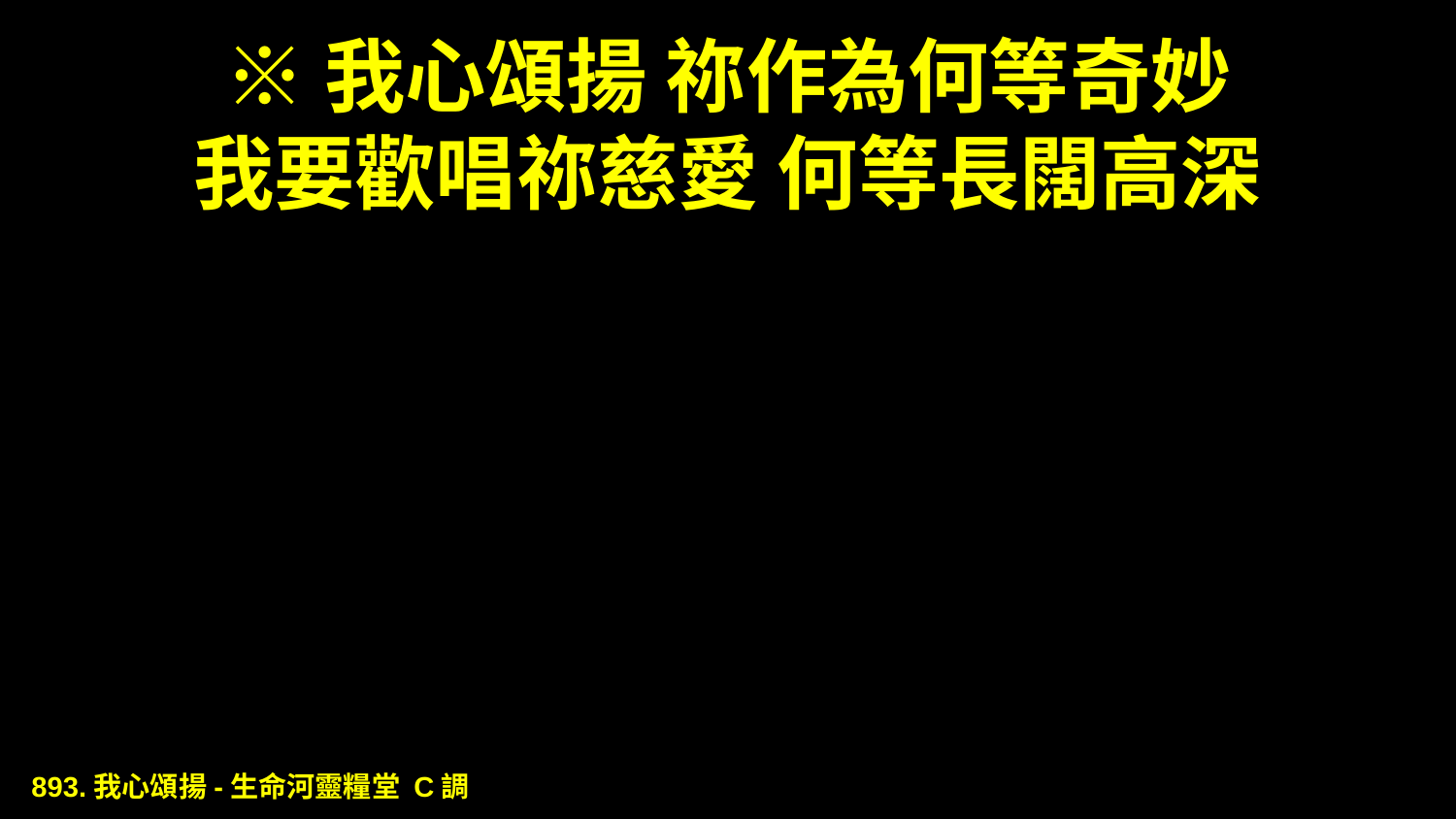

# ※我心頌揚 祢作為何等奇妙 我要歡唱祢慈愛 何等長闊高深
893.我心頌揚-生命河靈糧堂 C調